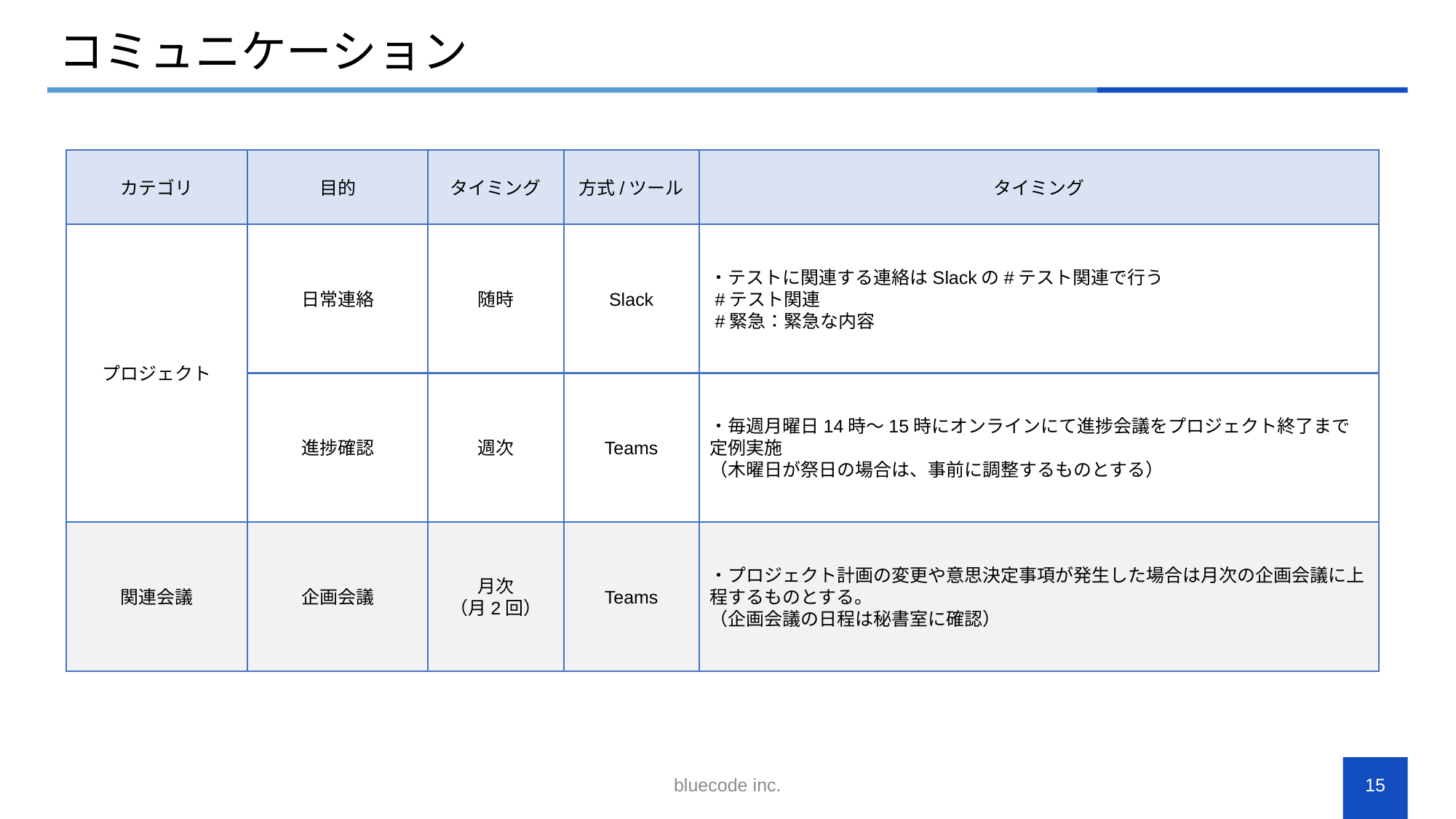

# コミュニケーション
カテゴリ
目的
タイミング
方式/ツール
タイミング
プロジェクト
日常連絡
随時
Slack
・テストに関連する連絡はSlackの#テスト関連で行う
 #テスト関連
 #緊急：緊急な内容
進捗確認
週次
Teams
・毎週月曜日14時〜15時にオンラインにて進捗会議をプロジェクト終了まで定例実施
（木曜日が祭日の場合は、事前に調整するものとする）
関連会議
企画会議
月次
（月2回）
Teams
・プロジェクト計画の変更や意思決定事項が発生した場合は月次の企画会議に上程するものとする。
（企画会議の日程は秘書室に確認）
bluecode inc.
15